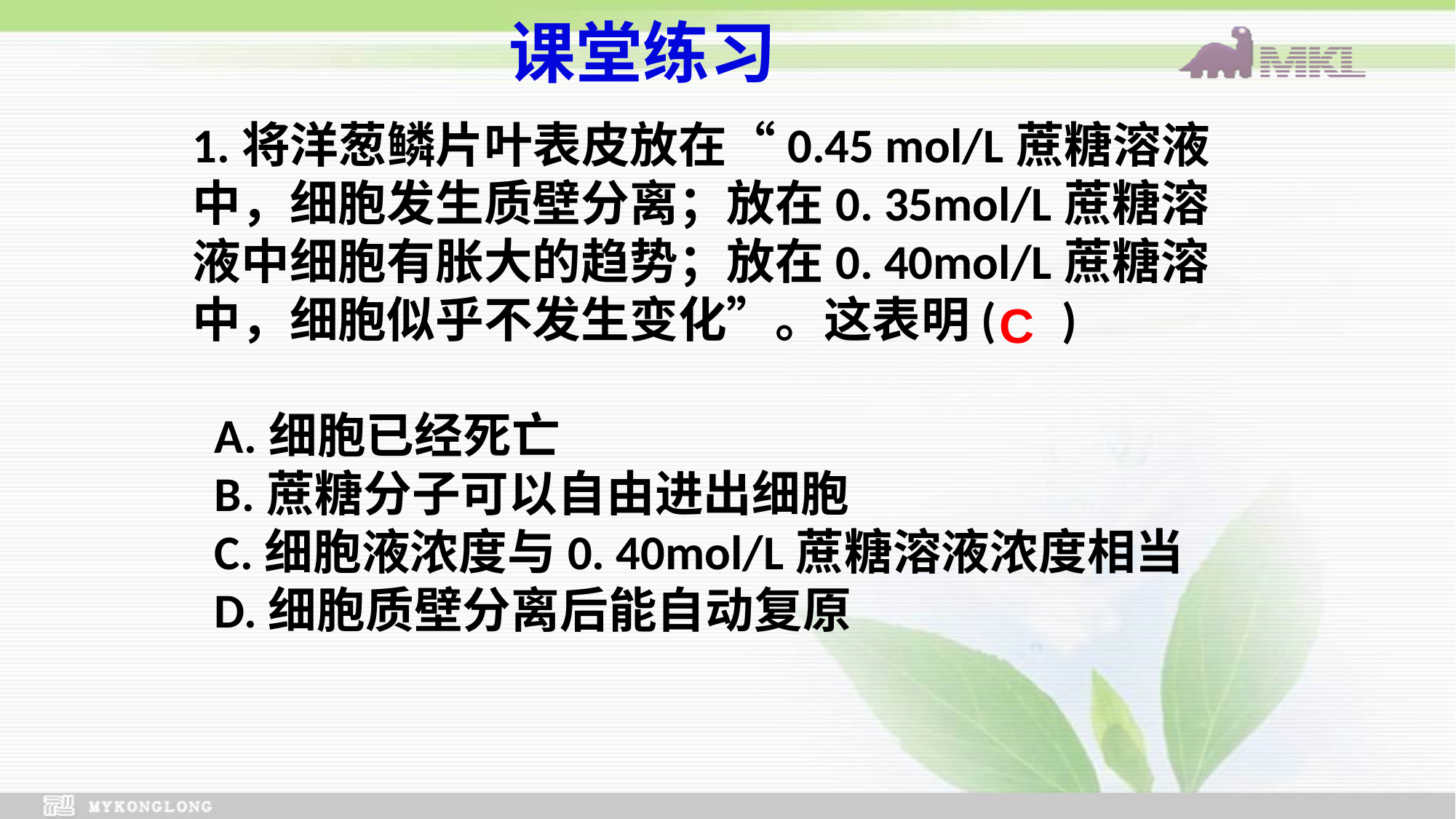

课堂练习
1.将洋葱鳞片叶表皮放在“0.45 mol/L蔗糖溶液中，细胞发生质壁分离；放在0. 35mol/L蔗糖溶液中细胞有胀大的趋势；放在0. 40mol/L蔗糖溶中，细胞似乎不发生变化”。这表明(      )

  A.细胞已经死亡
  B.蔗糖分子可以自由进出细胞
  C.细胞液浓度与0. 40mol/L蔗糖溶液浓度相当
  D.细胞质壁分离后能自动复原
C